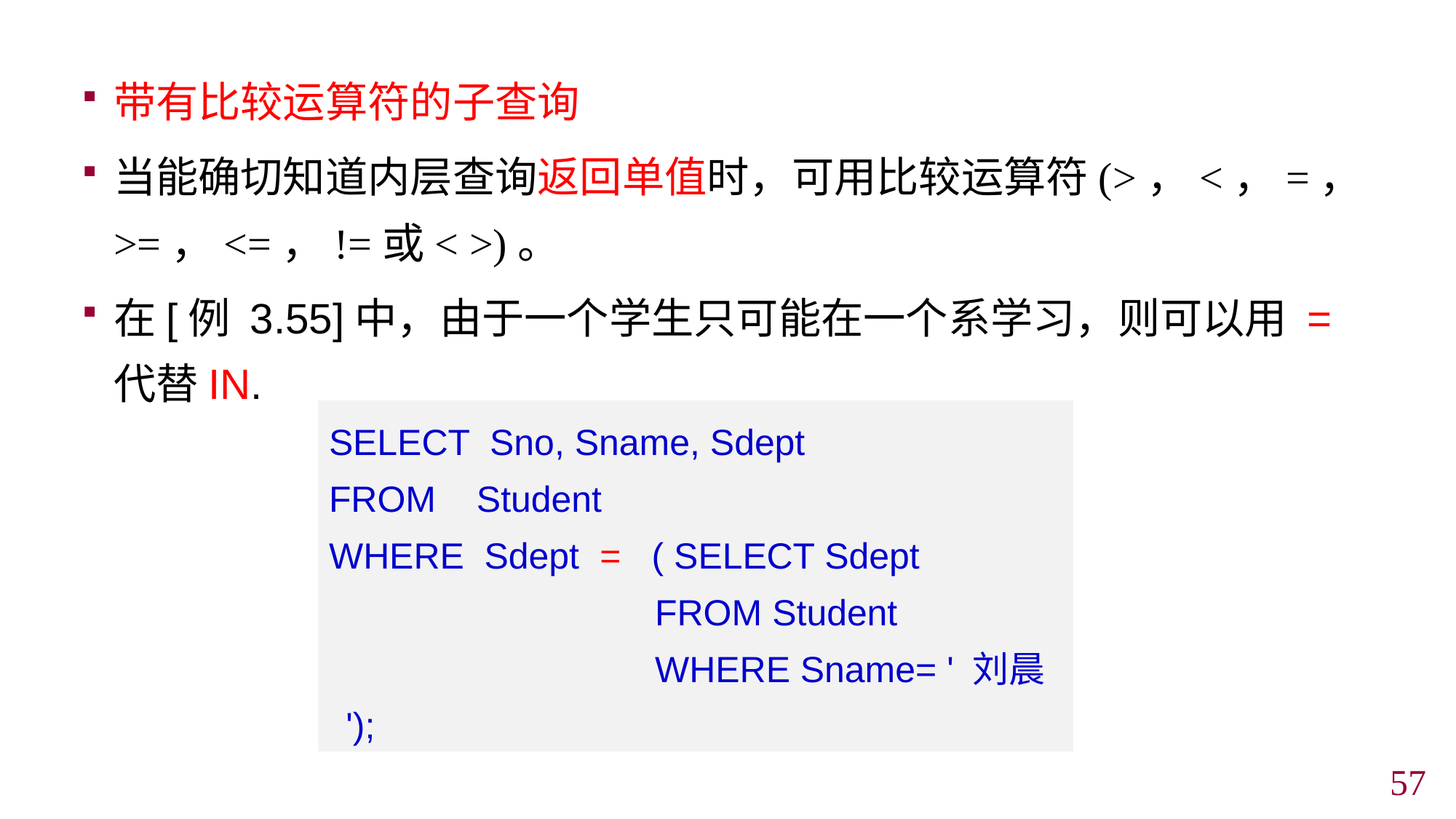

带有比较运算符的子查询
当能确切知道内层查询返回单值时，可用比较运算符(>，<，=，>=，<=，!=或< >)。
在[例 3.55]中，由于一个学生只可能在一个系学习，则可以用 = 代替IN.
SELECT  Sno, Sname, Sdept
FROM    Student
WHERE  Sdept  =   ( SELECT Sdept
                                FROM Student
                                WHERE Sname= ' 刘晨 ');
57